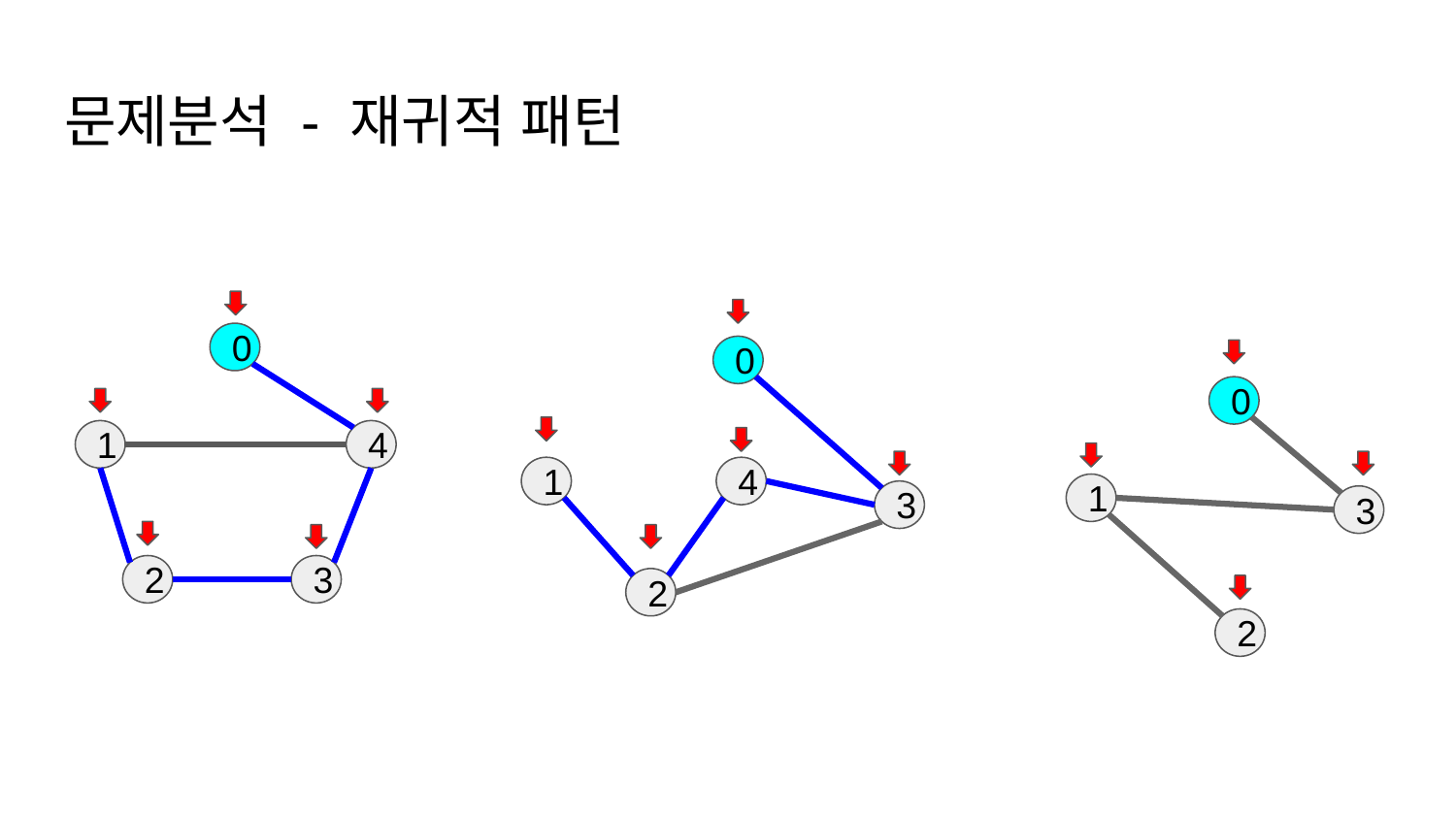

# 문제분석 - 재귀적 패턴

0
0

0

1
4

4
1
1
3
3

2
3
2

2